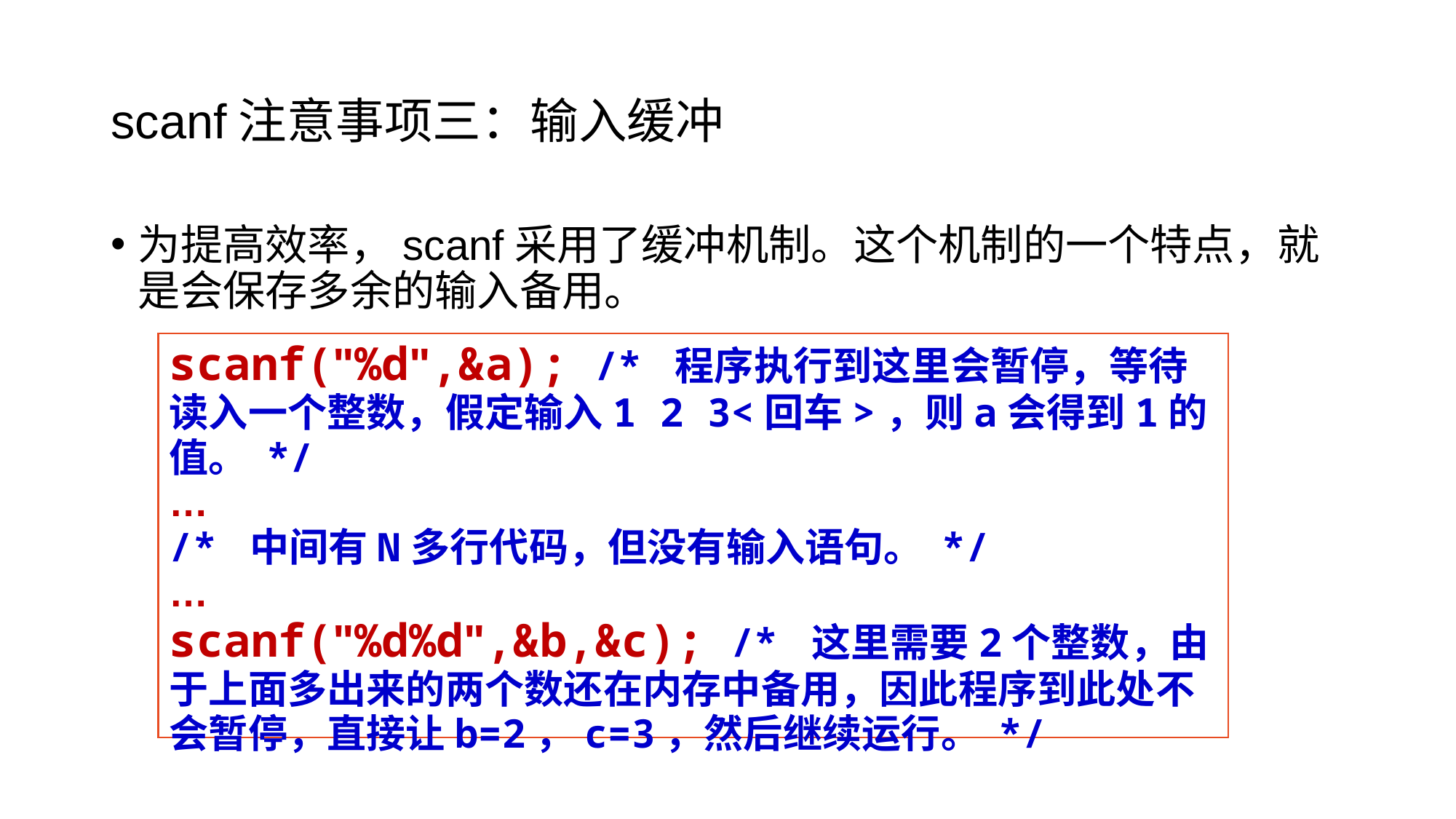

# scanf注意事项三：输入缓冲
为提高效率，scanf采用了缓冲机制。这个机制的一个特点，就是会保存多余的输入备用。
scanf("%d",&a); /* 程序执行到这里会暂停，等待读入一个整数，假定输入1 2 3<回车>，则a会得到1的值。 */
…
/* 中间有N多行代码，但没有输入语句。 */
…
scanf("%d%d",&b,&c); /* 这里需要2个整数，由于上面多出来的两个数还在内存中备用，因此程序到此处不会暂停，直接让b=2，c=3，然后继续运行。 */